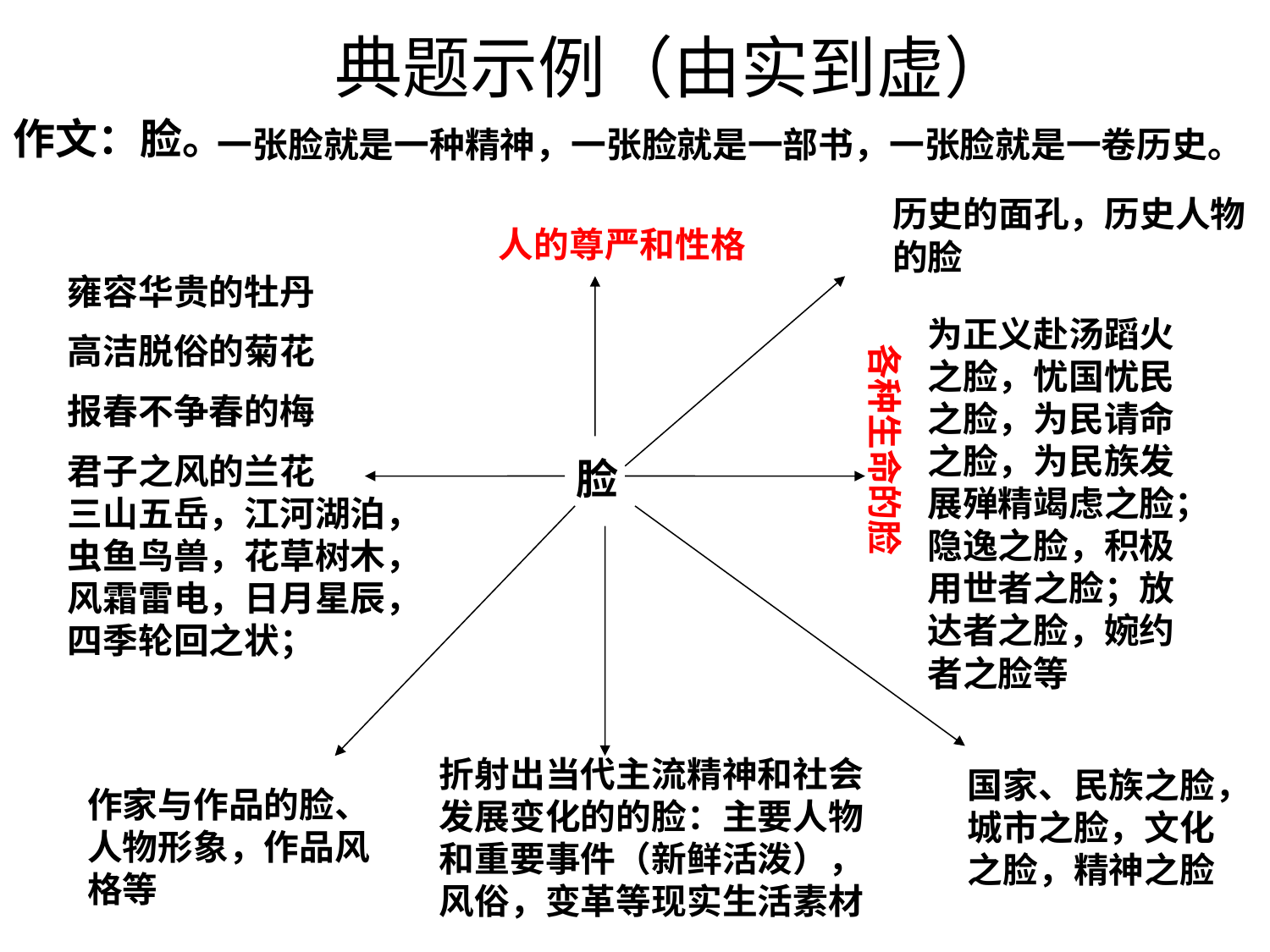

# 典题示例（由实到虚）
作文：脸。

一张脸就是一种精神，一张脸就是一部书，一张脸就是一卷历史。
历史的面孔，历史人物的脸
        人的尊严和性格
雍容华贵的牡丹
高洁脱俗的菊花
报春不争春的梅
君子之风的兰花
三山五岳，江河湖泊，虫鱼鸟兽，花草树木，风霜雷电，日月星辰，四季轮回之状；

为正义赴汤蹈火之脸，忧国忧民之脸，为民请命之脸，为民族发展殚精竭虑之脸；隐逸之脸，积极用世者之脸；放达者之脸，婉约者之脸等
各种生命的脸
   脸

折射出当代主流精神和社会发展变化的的脸：主要人物和重要事件（新鲜活泼），风俗，变革等现实生活素材
国家、民族之脸，城市之脸，文化之脸，精神之脸
作家与作品的脸、人物形象，作品风格等